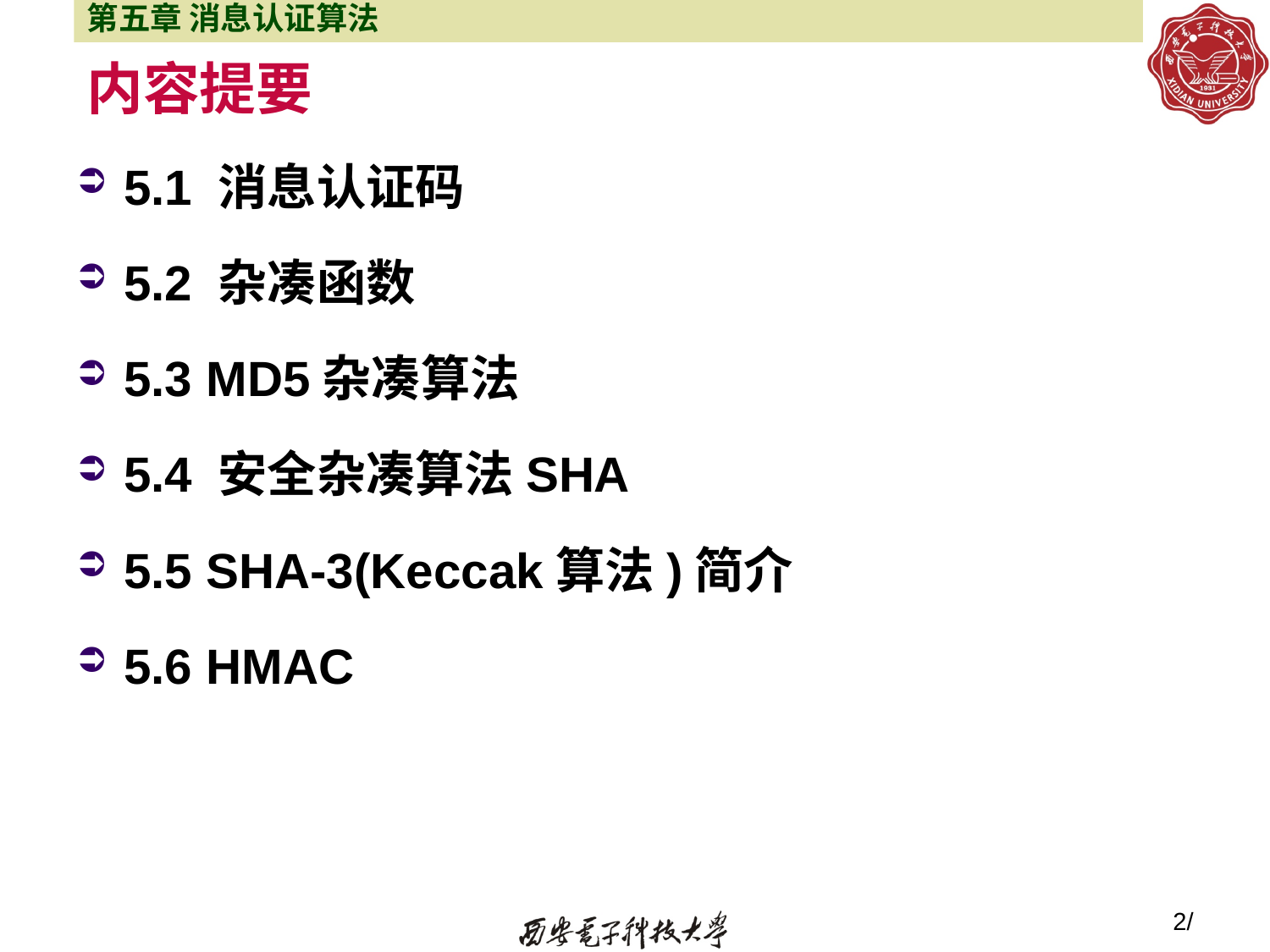

第五章 消息认证算法
# 内容提要
5.1 消息认证码
5.2 杂凑函数
5.3 MD5杂凑算法
5.4 安全杂凑算法SHA
5.5 SHA-3(Keccak算法)简介
5.6 HMAC
2/